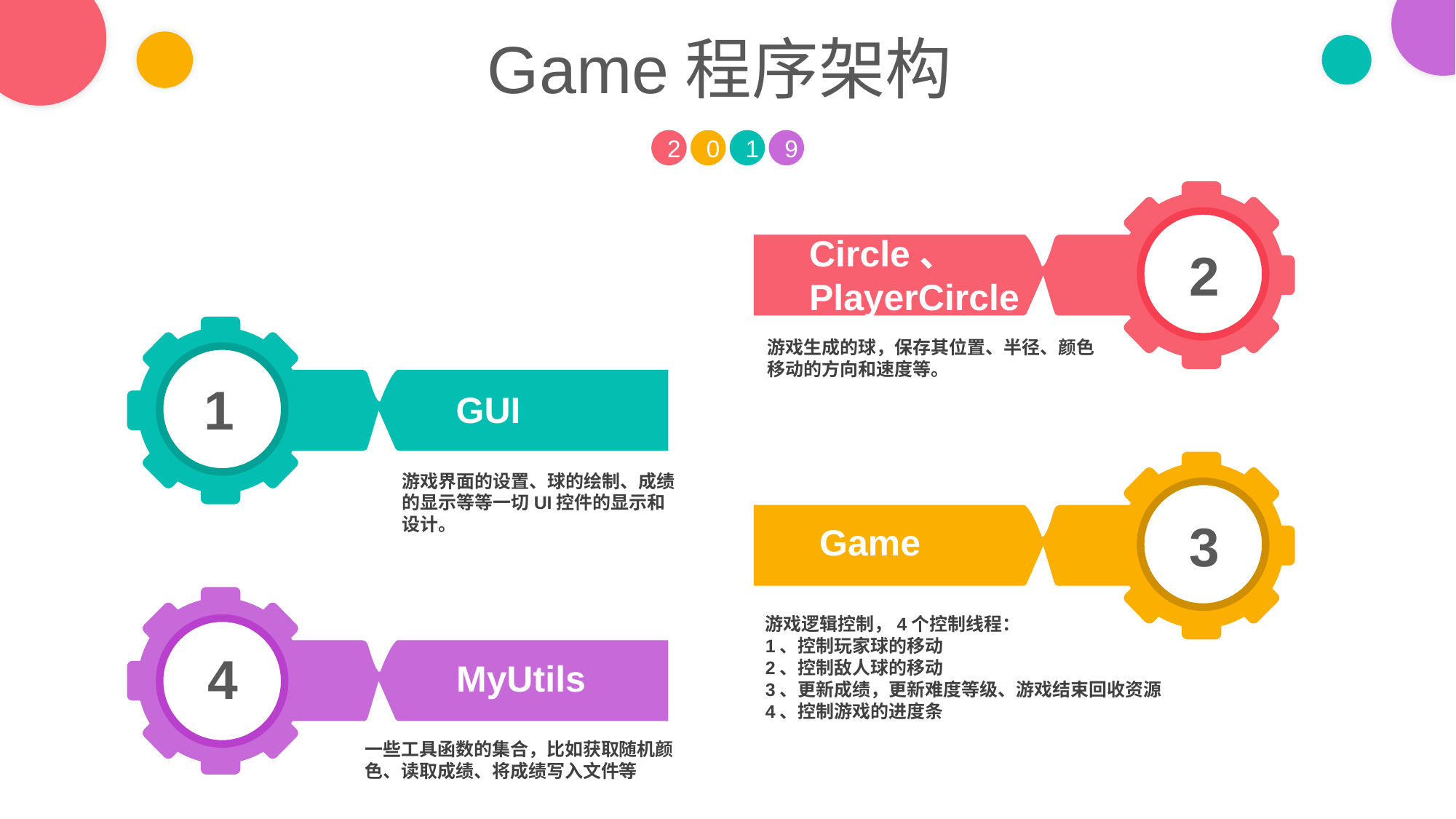

Game程序架构

2
0
1
9

Circle、
PlayerCircle
2

1
GUI
游戏生成的球，保存其位置、半径、颜色
移动的方向和速度等。

3
Game
游戏界面的设置、球的绘制、成绩
的显示等等一切UI控件的显示和
设计。

4
MyUtils
游戏逻辑控制，4个控制线程：
1、控制玩家球的移动
2、控制敌人球的移动
3、更新成绩，更新难度等级、游戏结束回收资源
4、控制游戏的进度条
一些工具函数的集合，比如获取随机颜
色、读取成绩、将成绩写入文件等